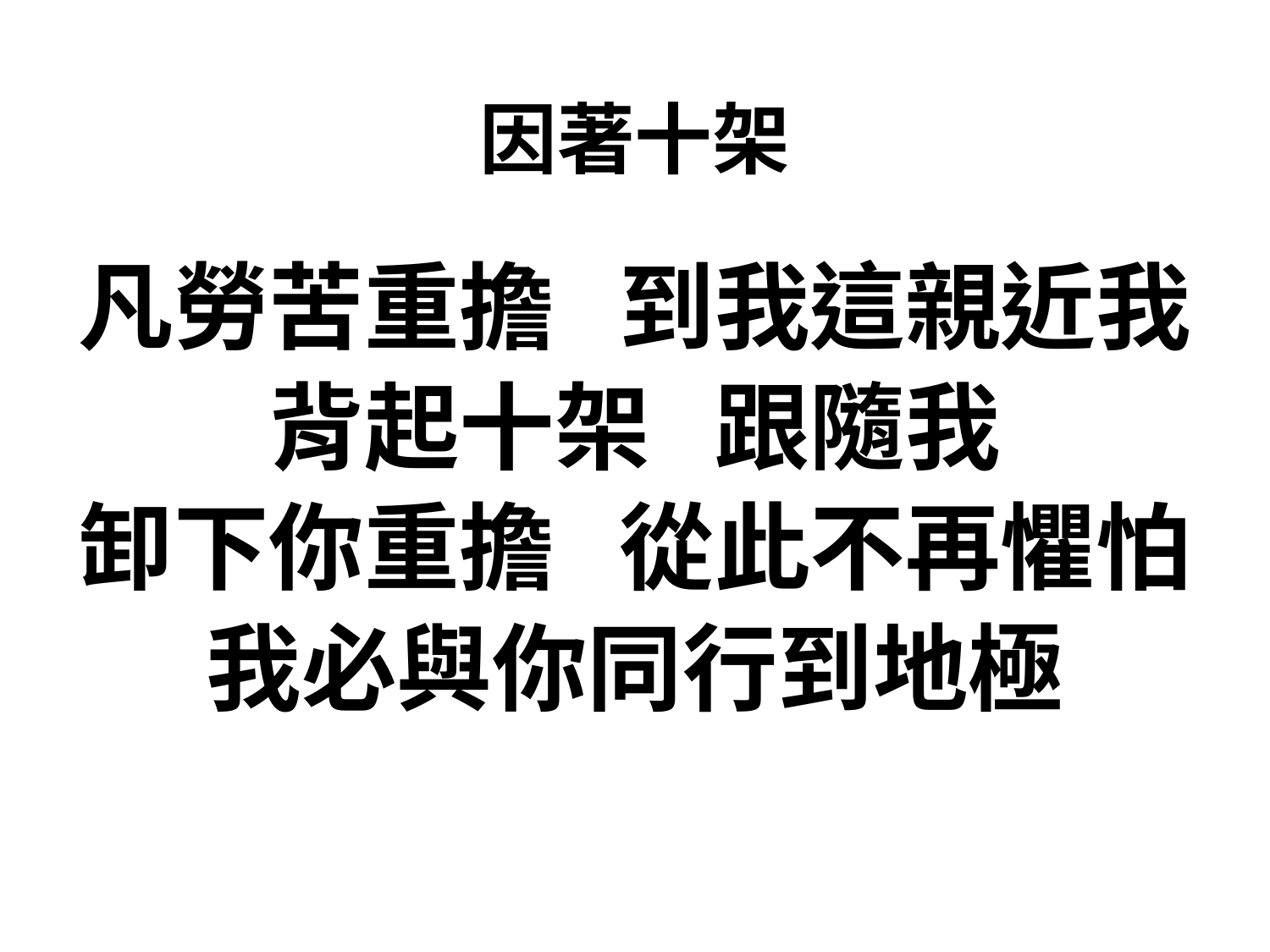

# 因著十架
凡勞苦重擔   到我這親近我
背起十架   跟隨我
卸下你重擔   從此不再懼怕
我必與你同行到地極